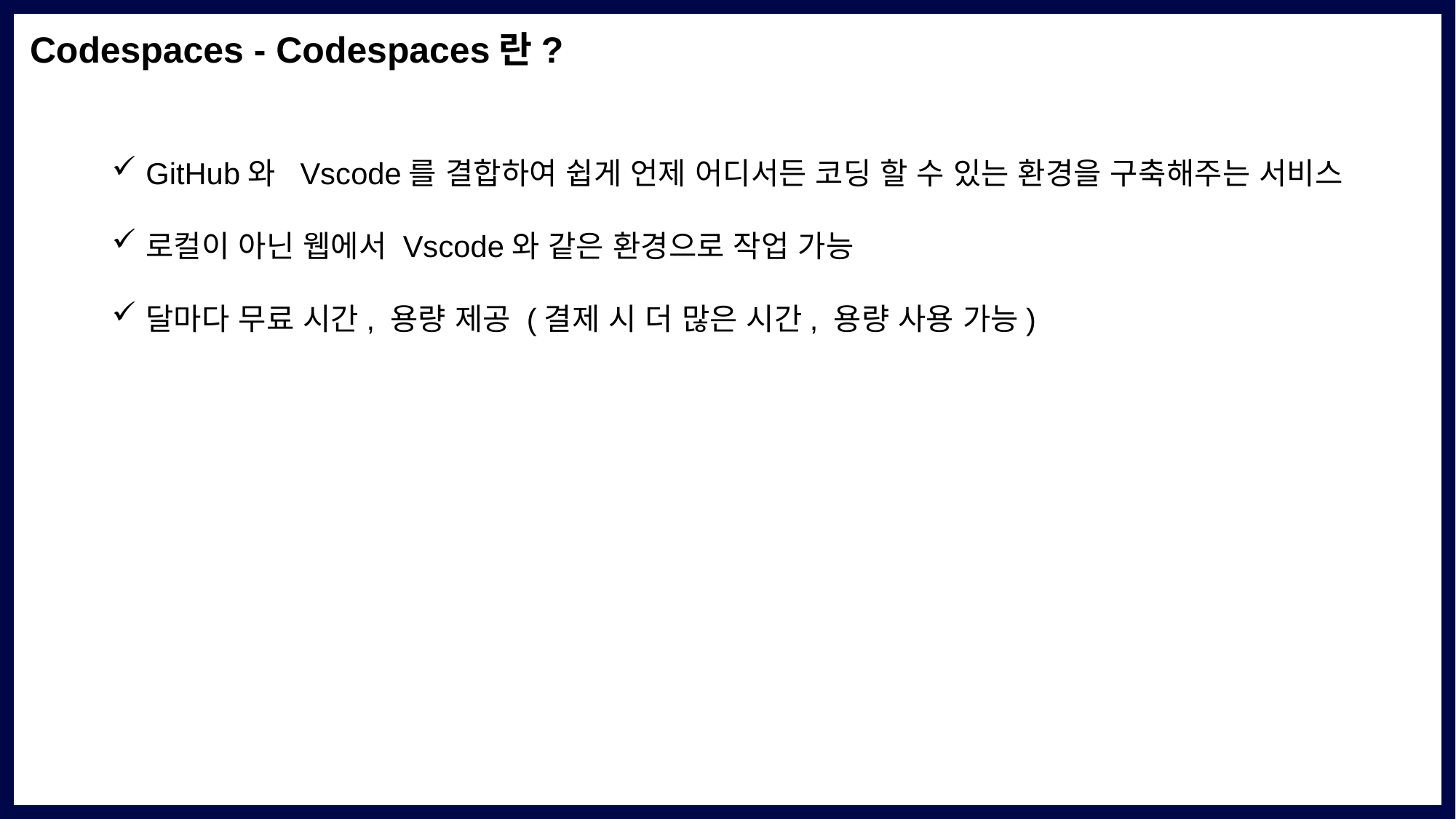

Codespaces - Codespaces란?
GitHub와  Vscode를 결합하여 쉽게 언제 어디서든 코딩 할 수 있는 환경을 구축해주는 서비스
로컬이 아닌 웹에서 Vscode와 같은 환경으로 작업 가능
달마다 무료 시간, 용량 제공 (결제 시 더 많은 시간, 용량 사용 가능)